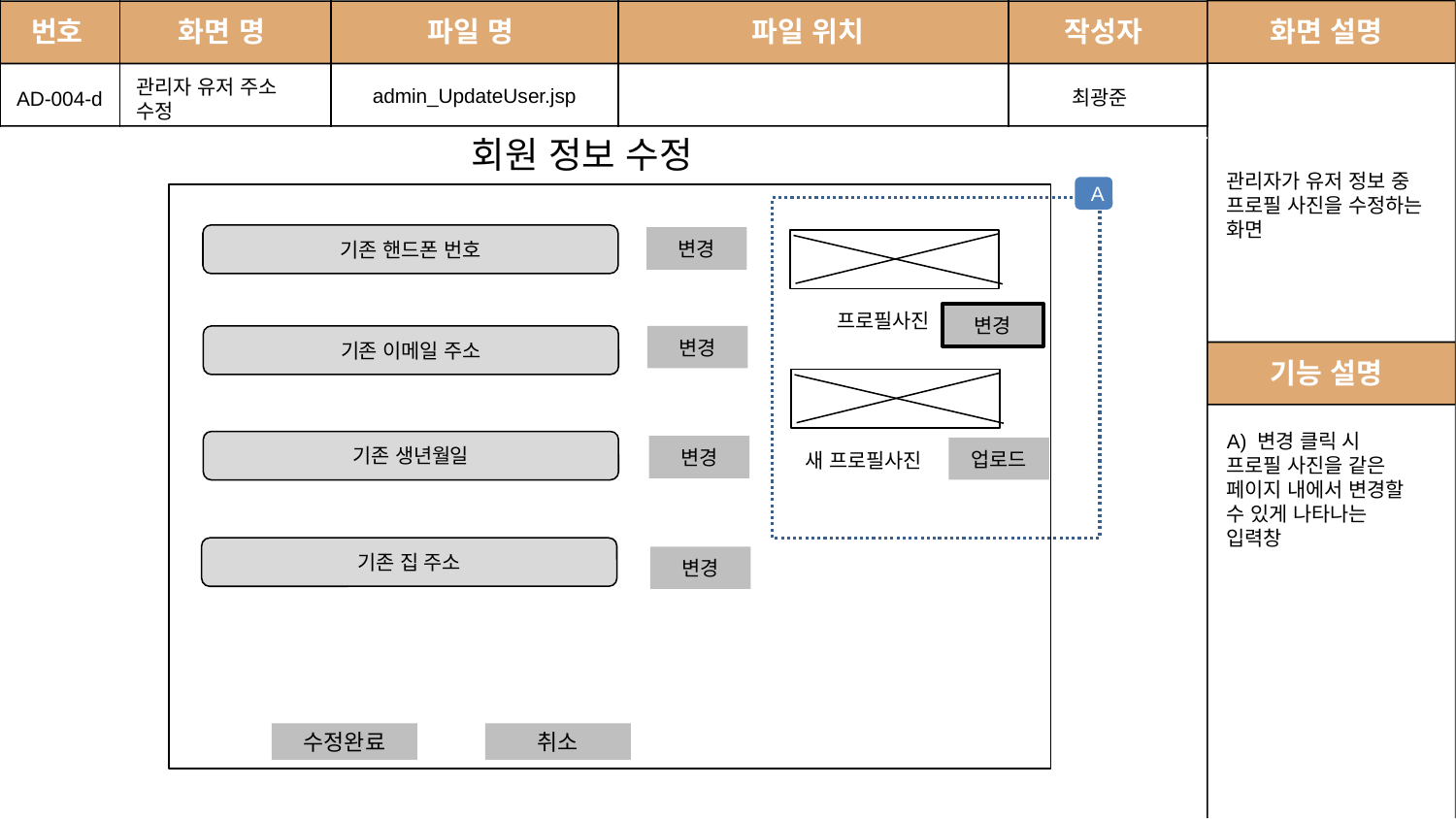

번호
화면 명
파일 명
# 파일 위치
작성자
화면 설명
관리자 유저 주소 수정
admin_UpdateUser.jsp
최광준
AD-004-d
회원 정보 수정
2
2

관리자가 유저 정보 중 프로필 사진을 수정하는 화면
A

기존 핸드폰 번호
변경

프로필사진
변경
변경
기존 이메일 주소
2
2
2
기능 설명

새 프로필사진
A) 변경 클릭 시 프로필 사진을 같은 페이지 내에서 변경할 수 있게 나타나는 입력창
기존 생년월일
변경
업로드
기존 집 주소
변경
2
2
2
수정완료
취소